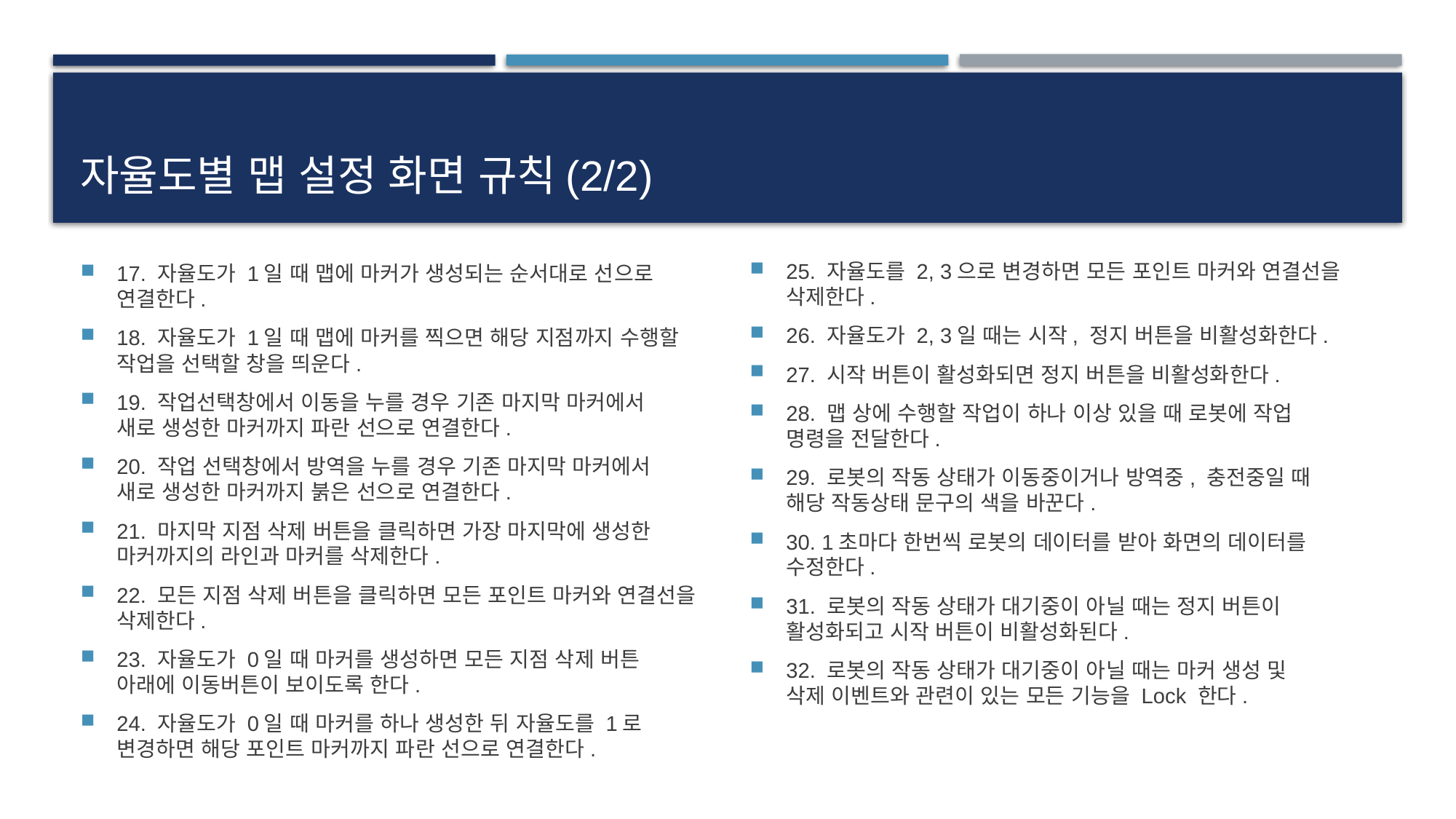

# 자율도별 맵 설정 화면 규칙(2/2)
25. 자율도를 2, 3으로 변경하면 모든 포인트 마커와 연결선을 삭제한다.
26. 자율도가 2, 3일 때는 시작, 정지 버튼을 비활성화한다.
27. 시작 버튼이 활성화되면 정지 버튼을 비활성화한다.
28. 맵 상에 수행할 작업이 하나 이상 있을 때 로봇에 작업
명령을 전달한다.
29. 로봇의 작동 상태가 이동중이거나 방역중, 충전중일 때
해당 작동상태 문구의 색을 바꾼다.
30. 1초마다 한번씩 로봇의 데이터를 받아 화면의 데이터를
수정한다.
31. 로봇의 작동 상태가 대기중이 아닐 때는 정지 버튼이
활성화되고 시작 버튼이 비활성화된다.
32. 로봇의 작동 상태가 대기중이 아닐 때는 마커 생성 및
삭제 이벤트와 관련이 있는 모든 기능을 Lock 한다.
17. 자율도가 1일 때 맵에 마커가 생성되는 순서대로 선으로
연결한다.
18. 자율도가 1일 때 맵에 마커를 찍으면 해당 지점까지 수행할
작업을 선택할 창을 띄운다.
19. 작업선택창에서 이동을 누를 경우 기존 마지막 마커에서
새로 생성한 마커까지 파란 선으로 연결한다.
20. 작업 선택창에서 방역을 누를 경우 기존 마지막 마커에서
새로 생성한 마커까지 붉은 선으로 연결한다.
21. 마지막 지점 삭제 버튼을 클릭하면 가장 마지막에 생성한
마커까지의 라인과 마커를 삭제한다.
22. 모든 지점 삭제 버튼을 클릭하면 모든 포인트 마커와 연결선을
삭제한다.
23. 자율도가 0일 때 마커를 생성하면 모든 지점 삭제 버튼
아래에 이동버튼이 보이도록 한다.
24. 자율도가 0일 때 마커를 하나 생성한 뒤 자율도를 1로
변경하면 해당 포인트 마커까지 파란 선으로 연결한다.